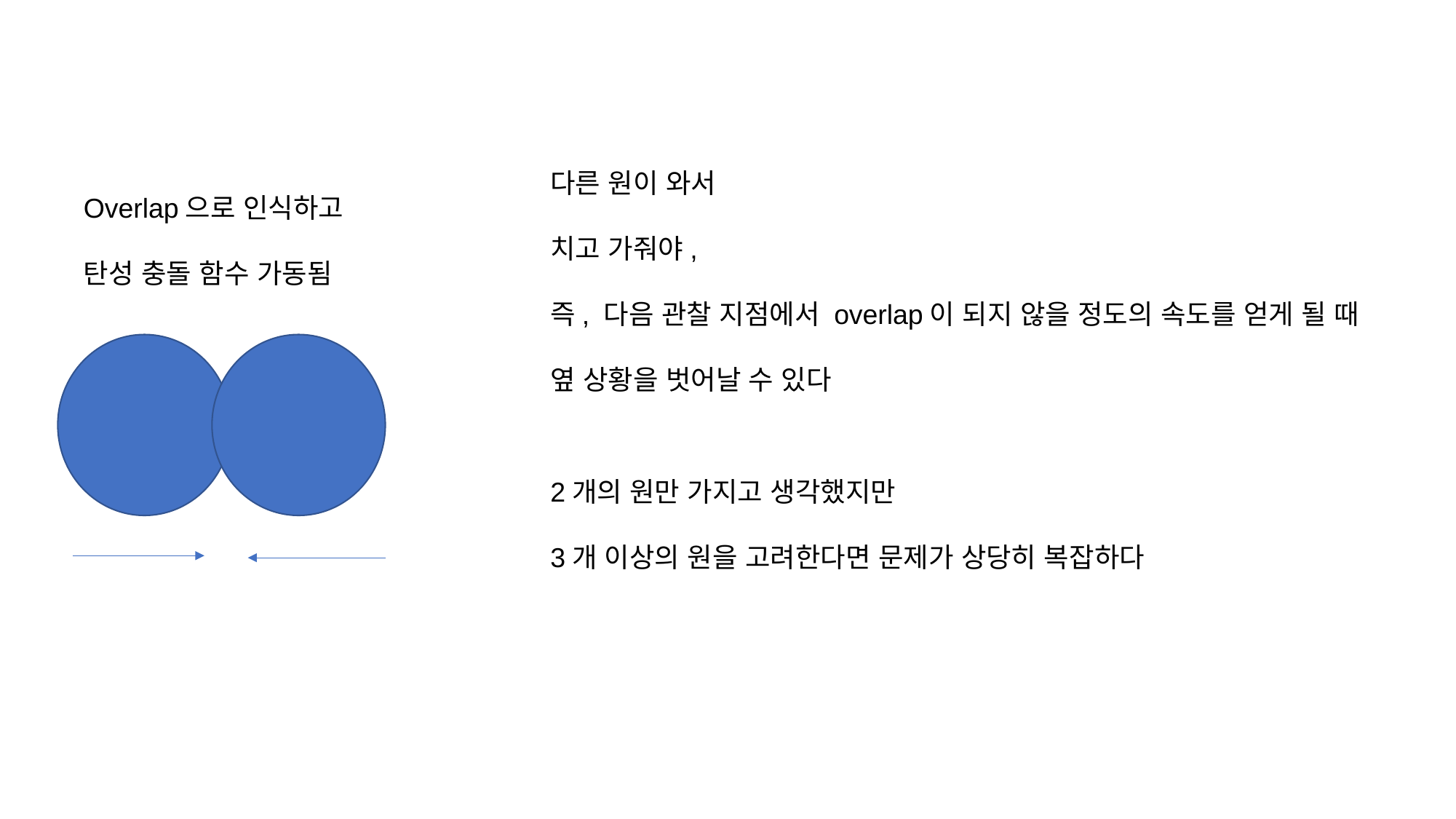

다른 원이 와서

치고 가줘야,

즉, 다음 관찰 지점에서 overlap이 되지 않을 정도의 속도를 얻게 될 때

옆 상황을 벗어날 수 있다

Overlap으로 인식하고

탄성 충돌 함수 가동됨

2개의 원만 가지고 생각했지만

3개 이상의 원을 고려한다면 문제가 상당히 복잡하다